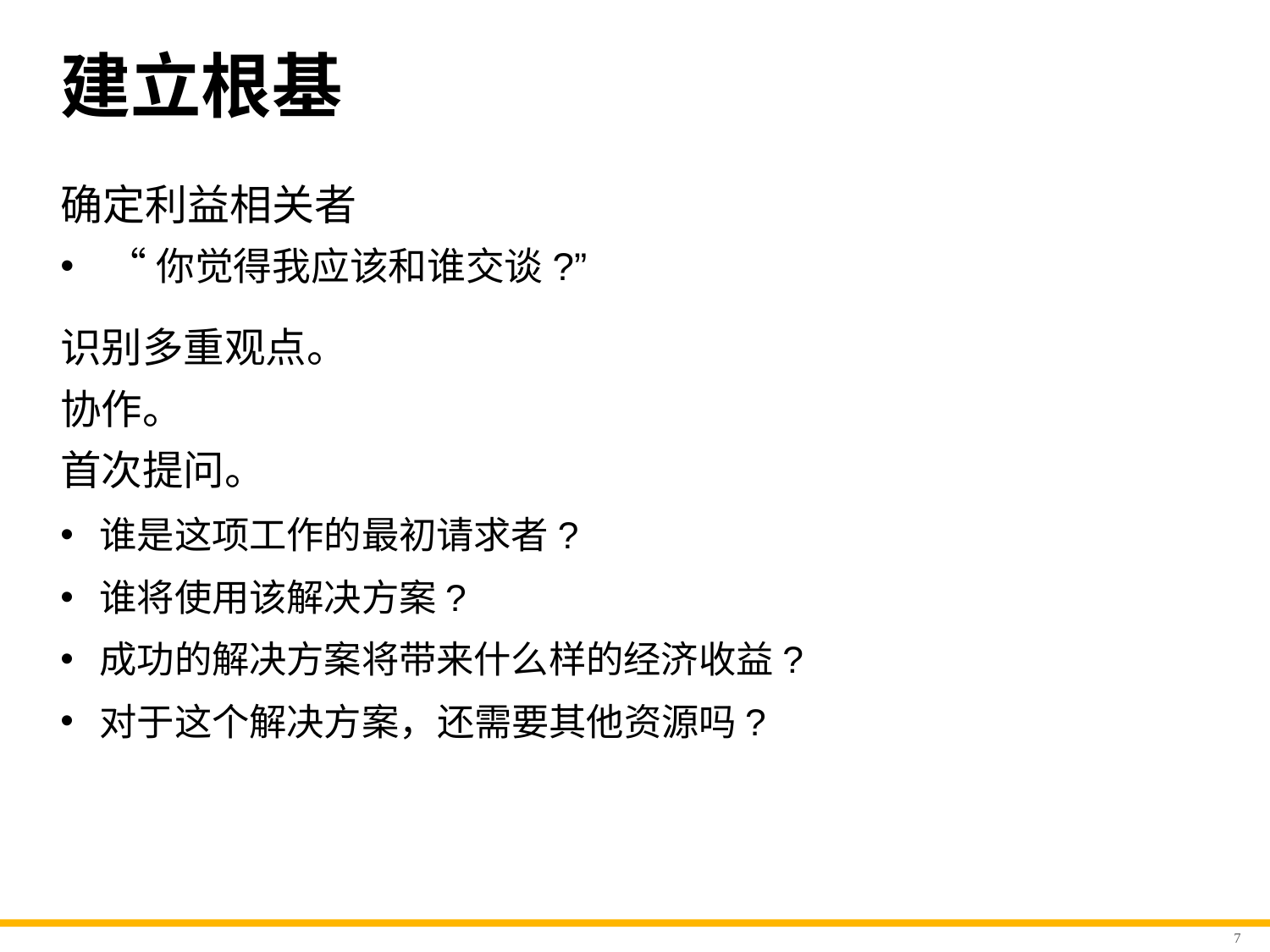

# 建立根基
确定利益相关者
“你觉得我应该和谁交谈?”
识别多重观点。
协作。
首次提问。
谁是这项工作的最初请求者?
谁将使用该解决方案?
成功的解决方案将带来什么样的经济收益?
对于这个解决方案，还需要其他资源吗?
7